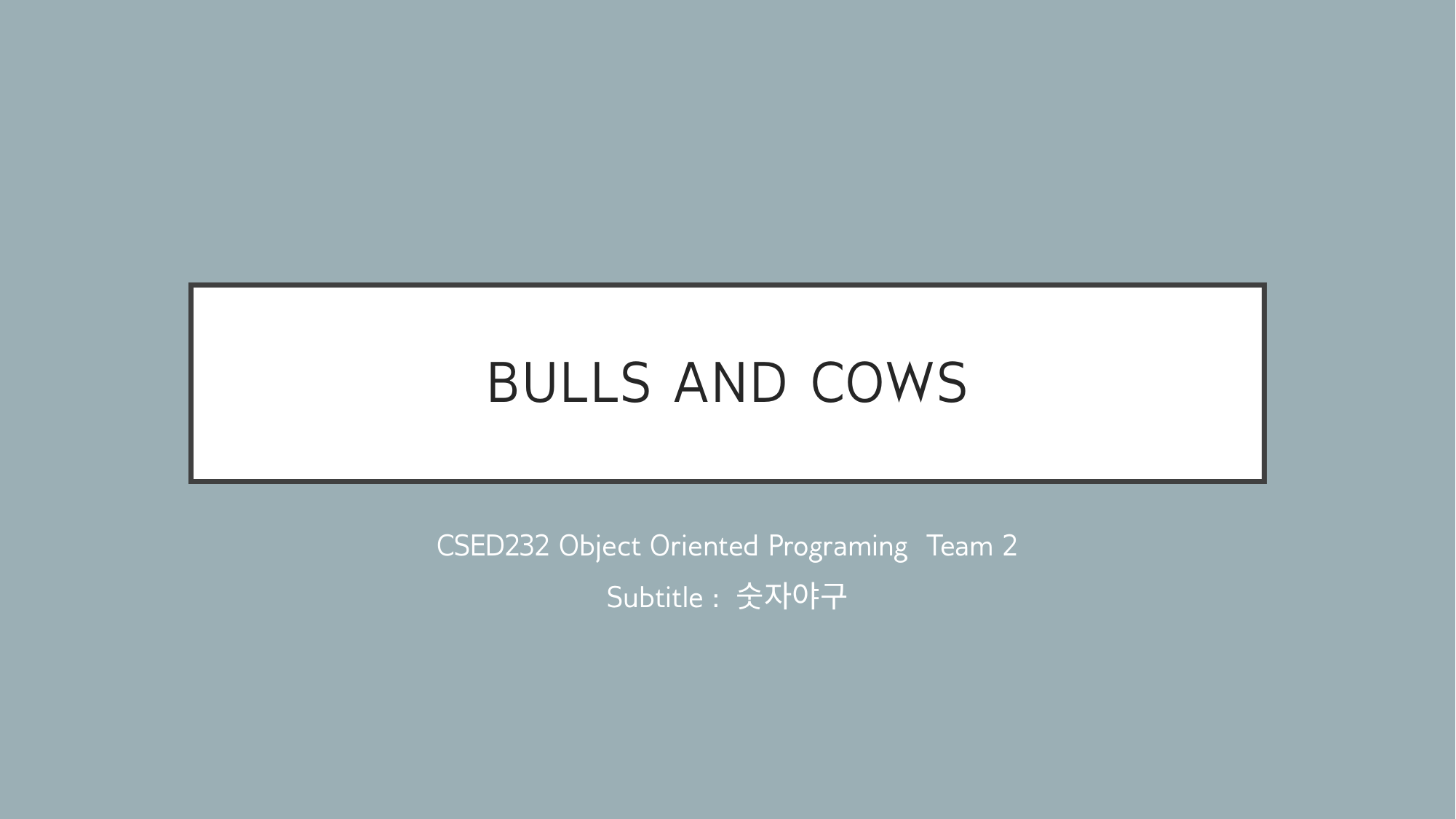

# Bulls and cows
CSED232 Object Oriented Programing  Team 2
Subtitle : 숫자야구